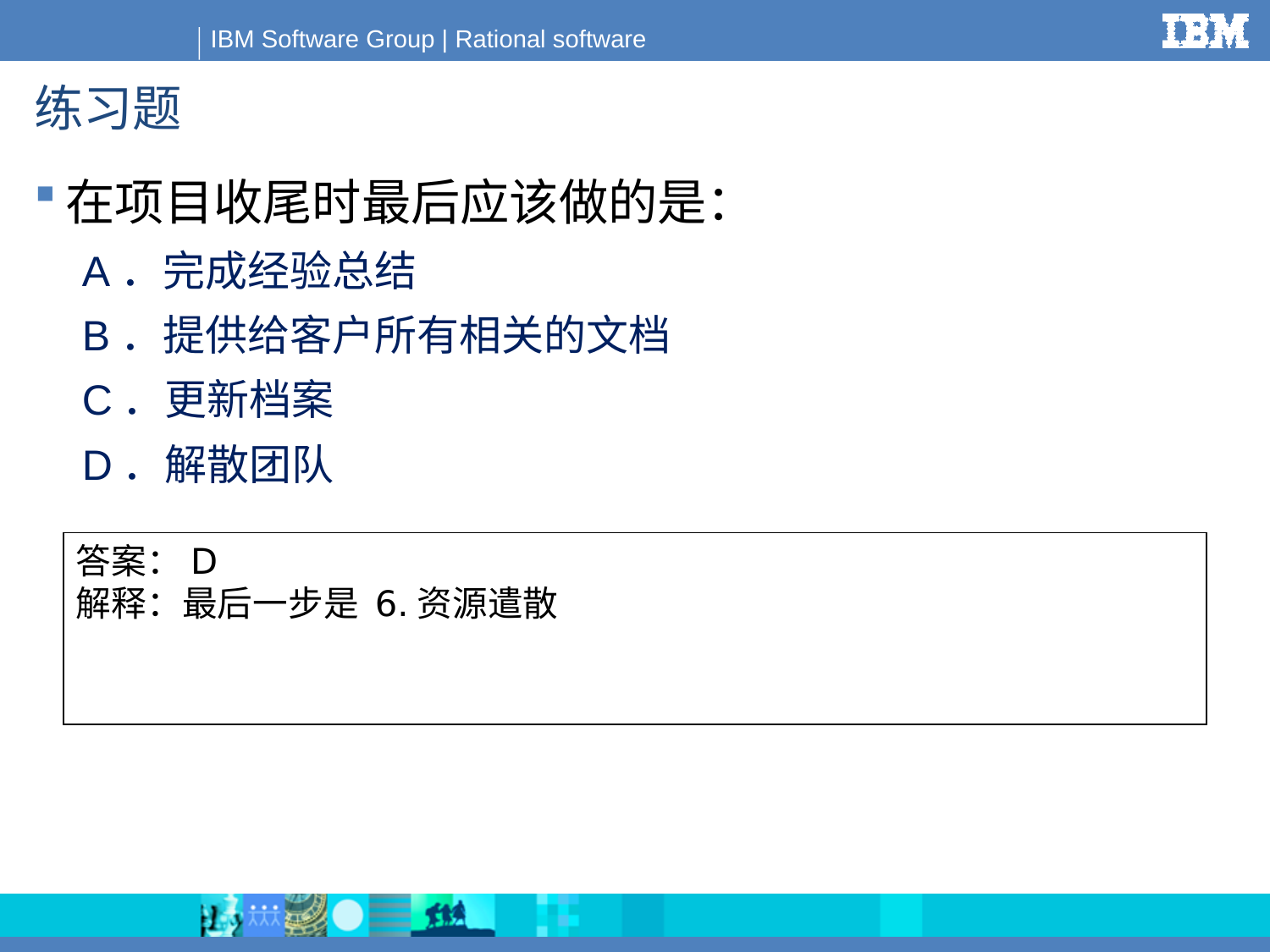

# 练习题
在项目收尾时最后应该做的是：
A．完成经验总结
B．提供给客户所有相关的文档
C．更新档案
D．解散团队
答案：D
解释：最后一步是 6.资源遣散